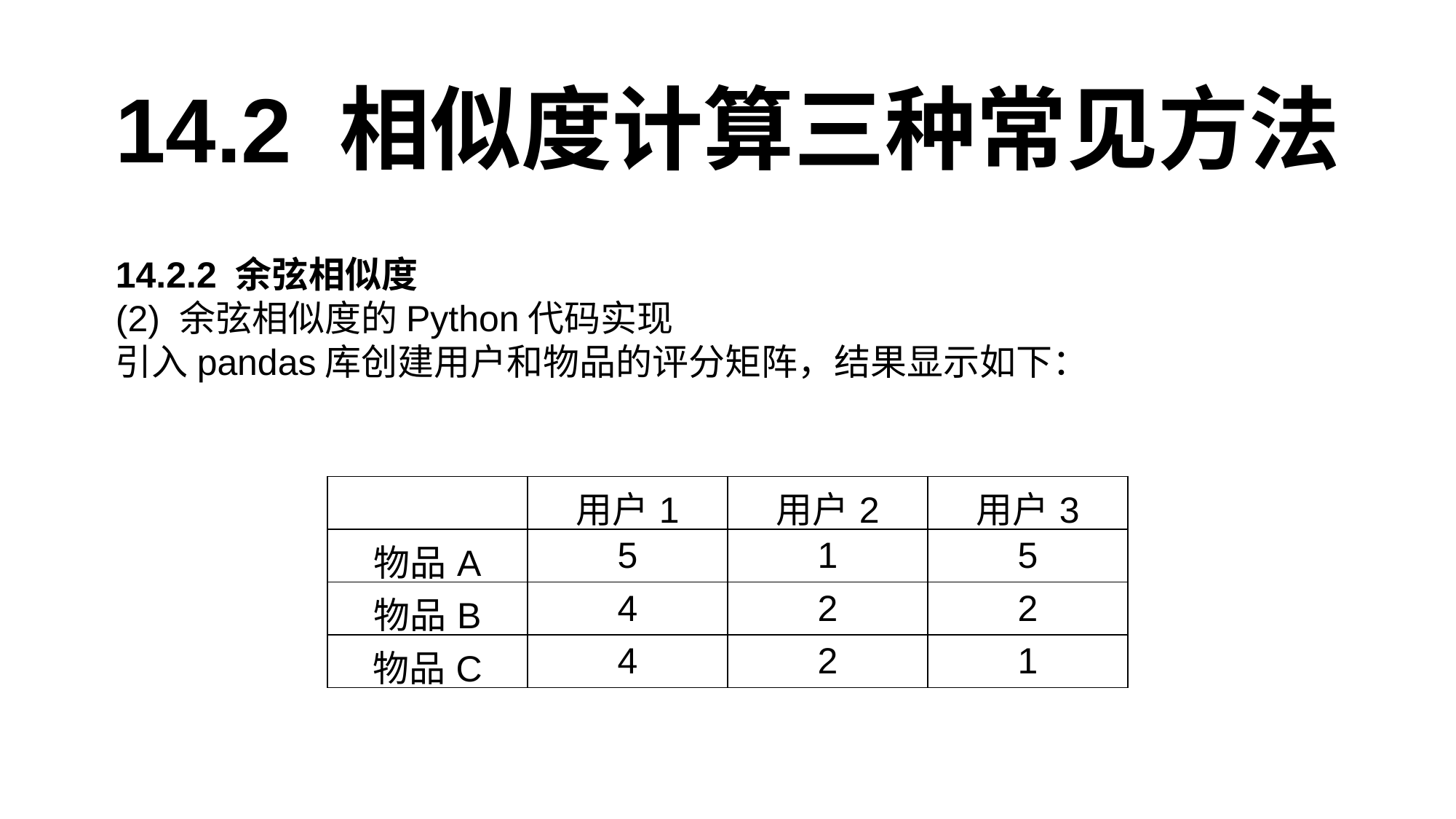

14.2 相似度计算三种常见方法
14.2.2 余弦相似度
(2) 余弦相似度的Python代码实现
引入pandas库创建用户和物品的评分矩阵，结果显示如下：
|  | 用户1 | 用户2 | 用户3 |
| --- | --- | --- | --- |
| 物品A | 5 | 1 | 5 |
| 物品B | 4 | 2 | 2 |
| 物品C | 4 | 2 | 1 |